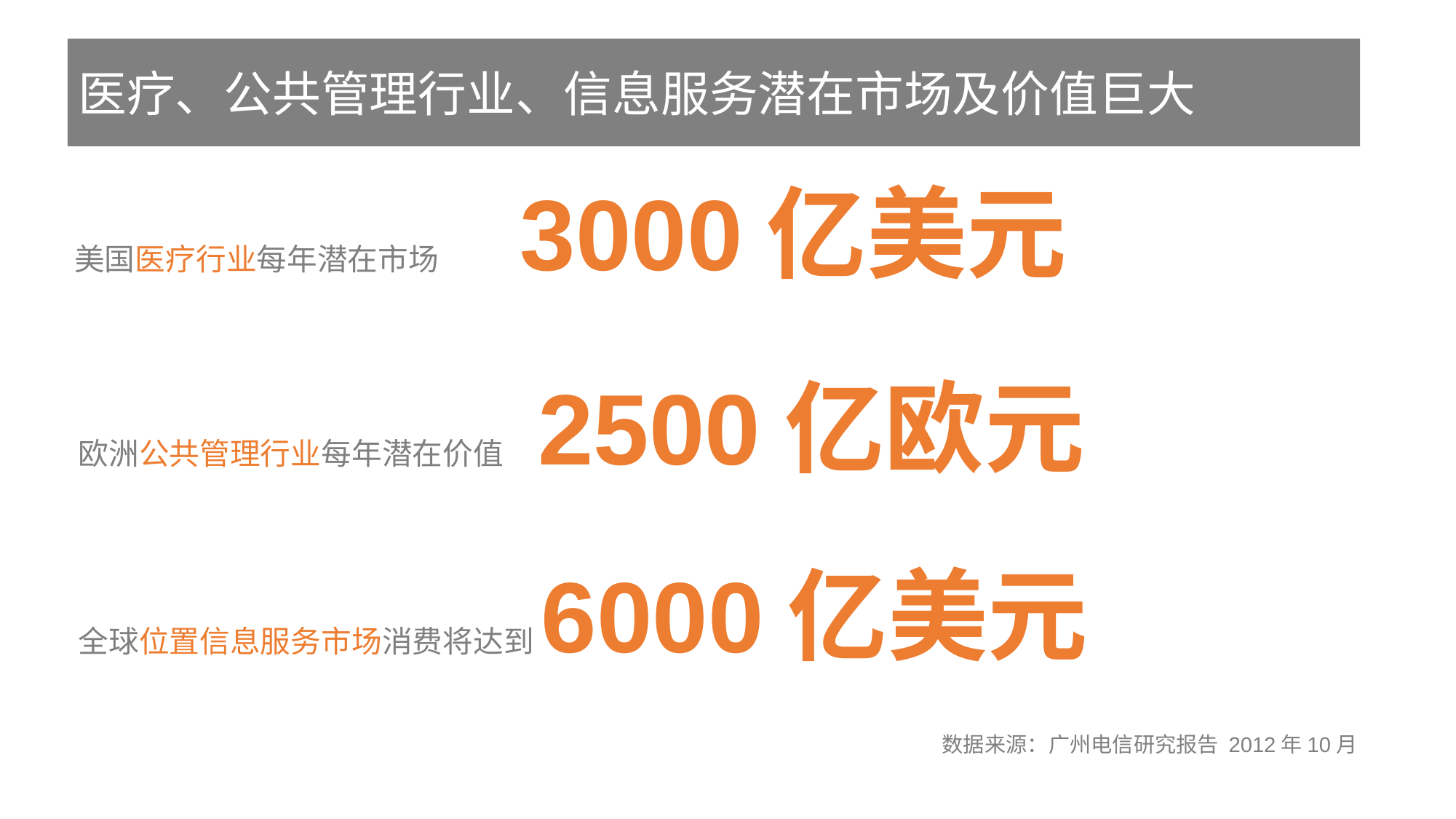

医疗、公共管理行业、信息服务潜在市场及价值巨大
美国医疗行业每年潜在市场           3000亿美元
欧洲公共管理行业每年潜在价值    2500亿欧元
全球位置信息服务市场消费将达到6000亿美元
数据来源：广州电信研究报告 2012年10月